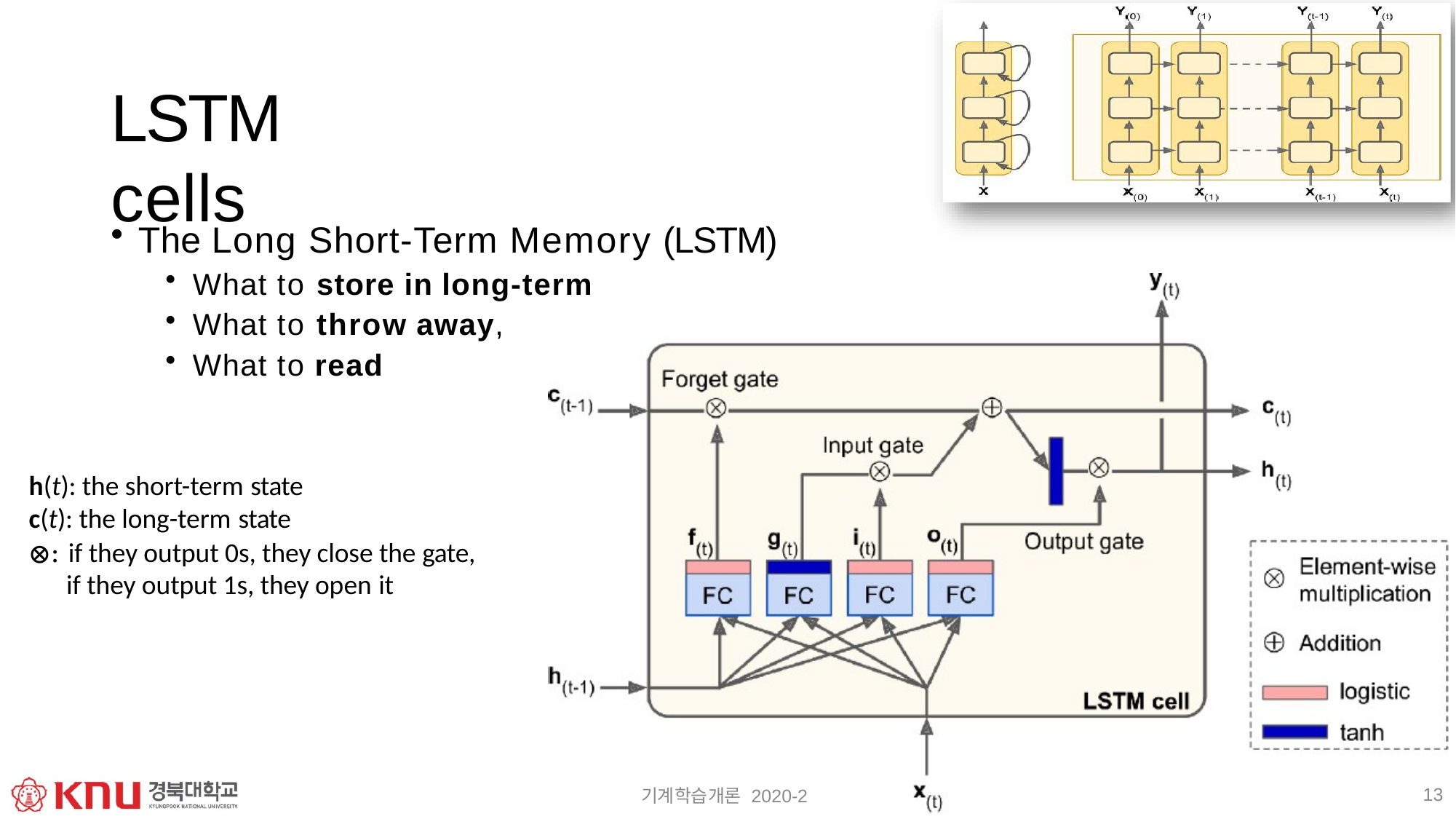

# LSTM cells
The Long Short-Term Memory (LSTM)
What to store in long-term
What to throw away,
What to read

h(t): the short-term state
c(t): the long-term state
⊗: if they output 0s, they close the gate,  if they output 1s, they open it
13
기계학습개론 2020-2